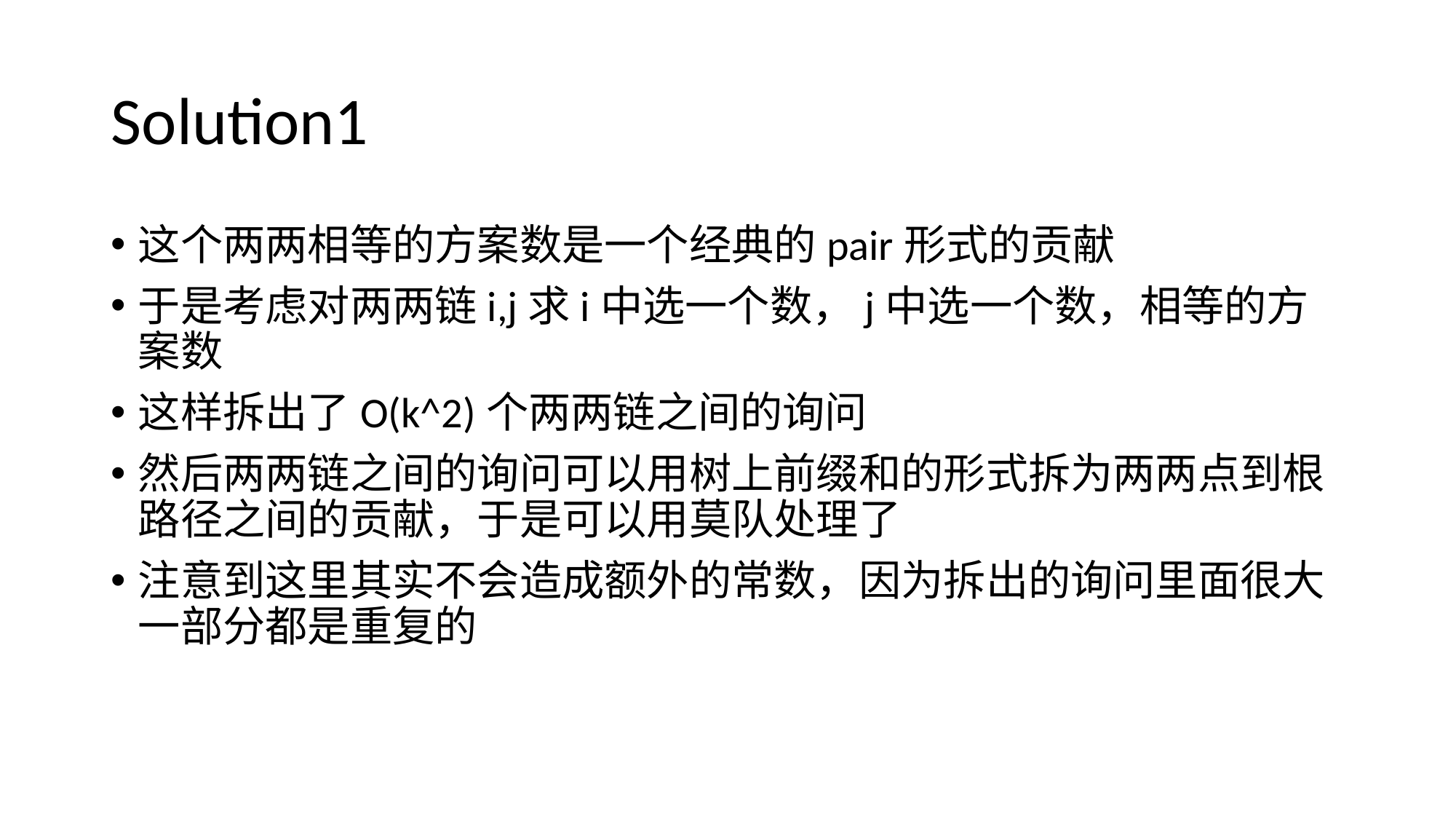

# Solution1
这个两两相等的方案数是一个经典的pair形式的贡献
于是考虑对两两链i,j求i中选一个数，j中选一个数，相等的方案数
这样拆出了O(k^2)个两两链之间的询问
然后两两链之间的询问可以用树上前缀和的形式拆为两两点到根路径之间的贡献，于是可以用莫队处理了
注意到这里其实不会造成额外的常数，因为拆出的询问里面很大一部分都是重复的